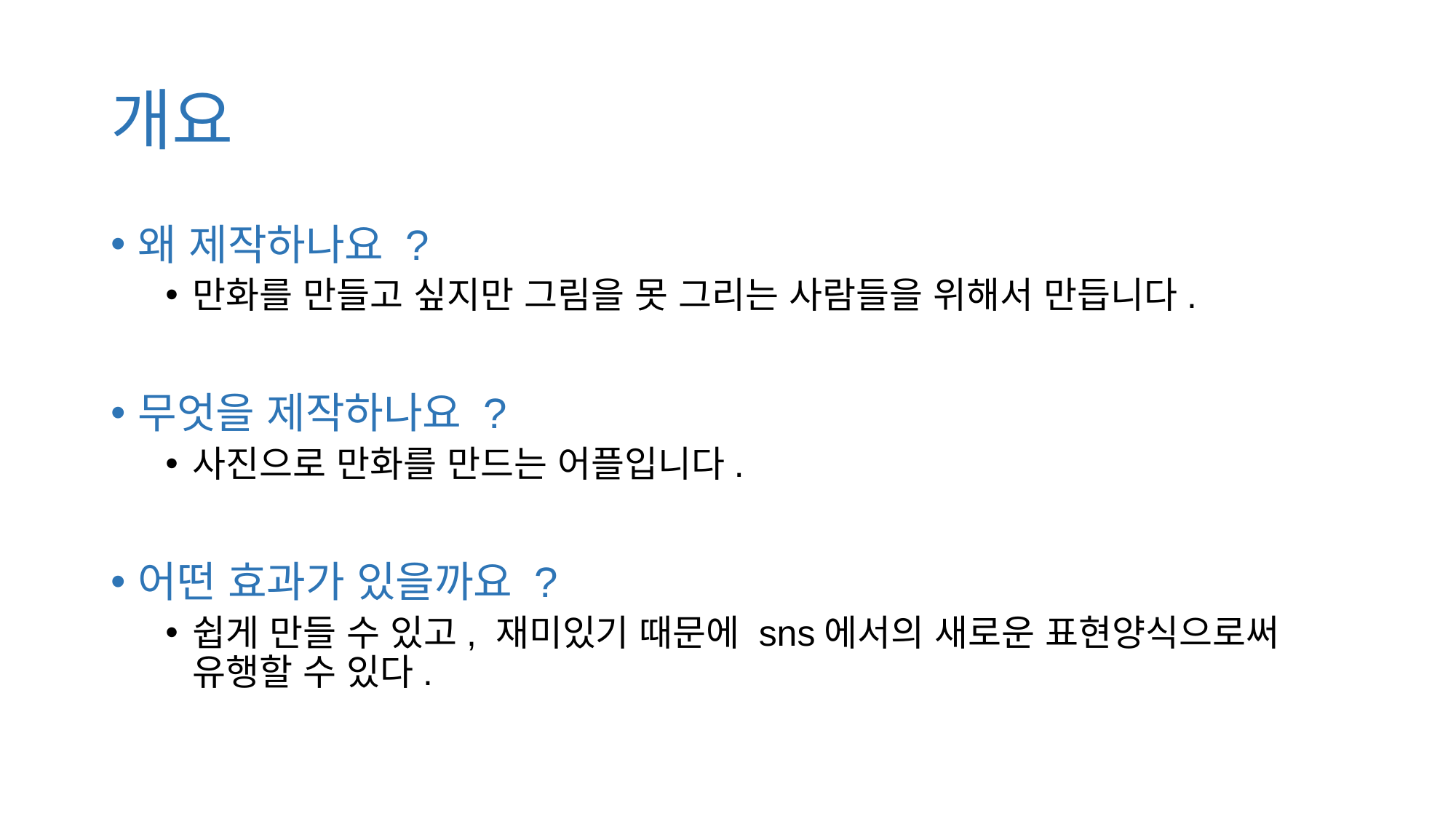

# 개요
왜 제작하나요 ?
만화를 만들고 싶지만 그림을 못 그리는 사람들을 위해서 만듭니다.

무엇을 제작하나요 ?
사진으로 만화를 만드는 어플입니다.

어떤 효과가 있을까요 ?
쉽게 만들 수 있고, 재미있기 때문에 sns에서의 새로운 표현양식으로써 유행할 수 있다.